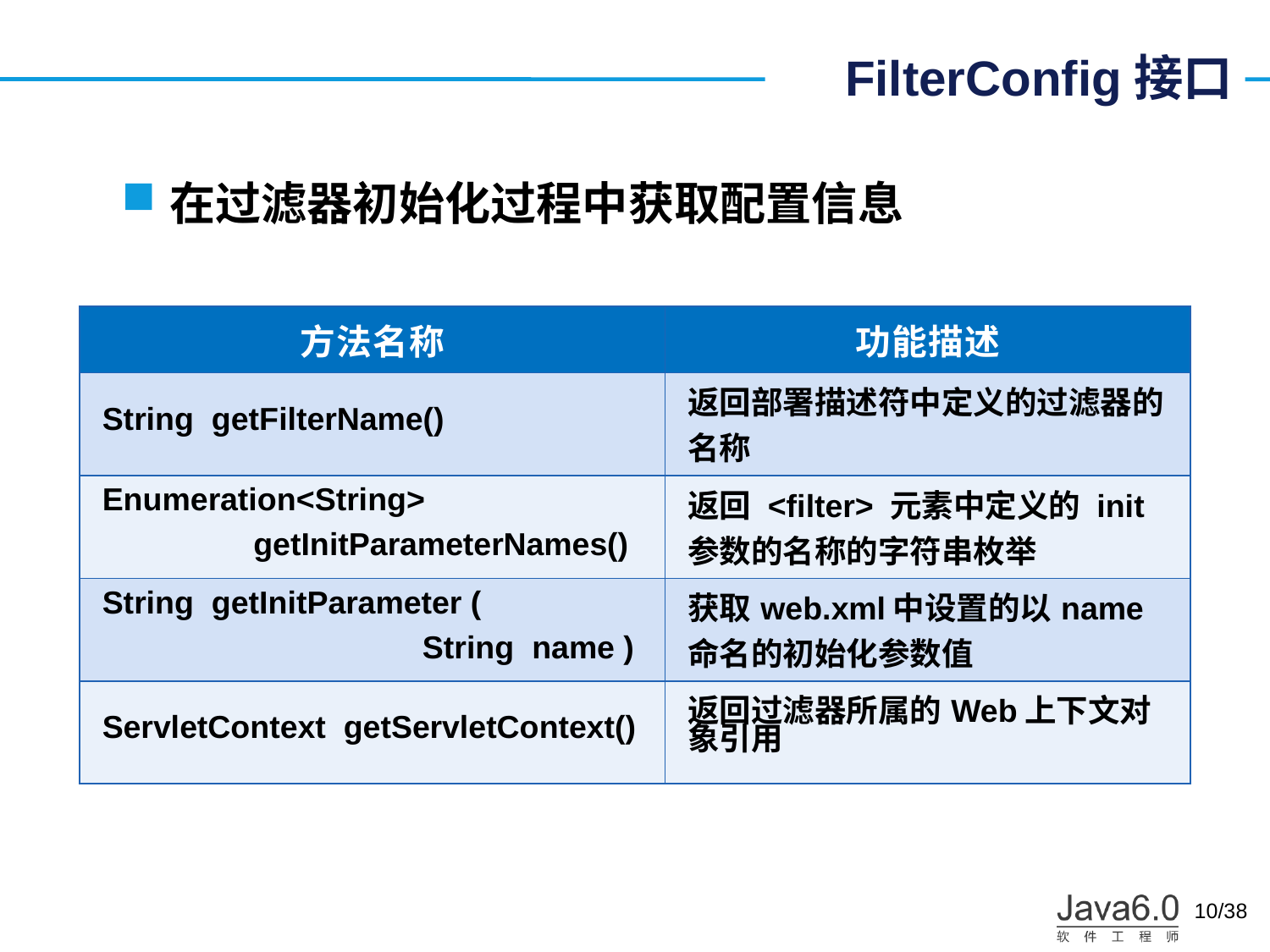

# FilterConfig接口
在过滤器初始化过程中获取配置信息
| 方法名称 | 功能描述 |
| --- | --- |
| String getFilterName() | 返回部署描述符中定义的过滤器的名称 |
| Enumeration<String> getInitParameterNames() | 返回 <filter> 元素中定义的 init 参数的名称的字符串枚举 |
| String getInitParameter ( String name ) | 获取web.xml中设置的以name命名的初始化参数值 |
| ServletContext getServletContext() | 返回过滤器所属的Web上下文对象引用 |
10/38